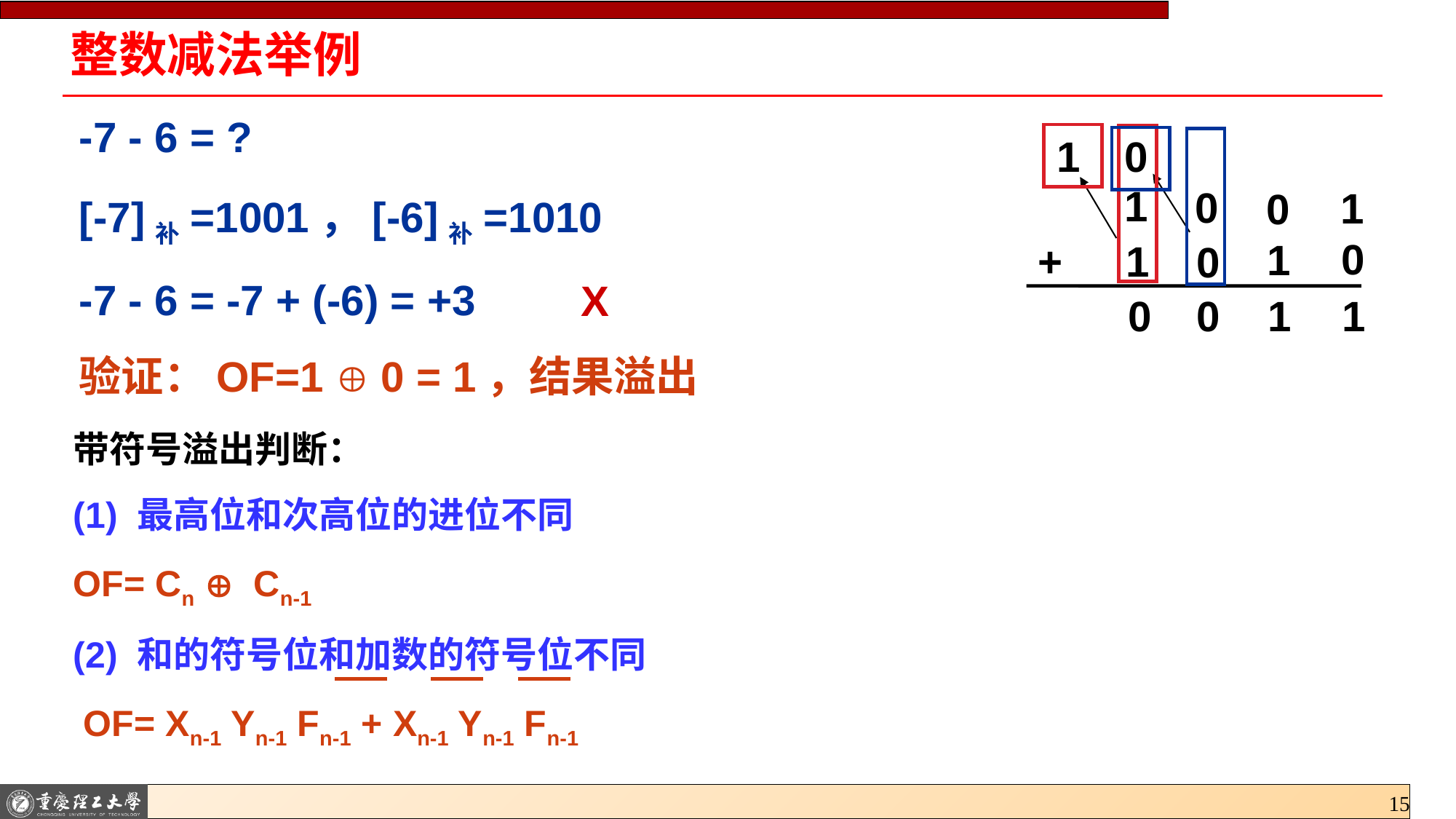

# 整数减法举例
-7 - 6 = ?
[-7]补=1001，[-6]补=1010
-7 - 6 = -7 + (-6) = +3
验证：OF=1 ⊕ 0 = 1，结果溢出
1

0

1
0
1
0
0
1
1
0
+
X
0
0
1
1

带符号溢出判断：
(1) 最高位和次高位的进位不同
OF= Cn ⊕  Cn-1
(2) 和的符号位和加数的符号位不同
 OF= Xn-1 Yn-1 Fn-1 + Xn-1 Yn-1 Fn-1